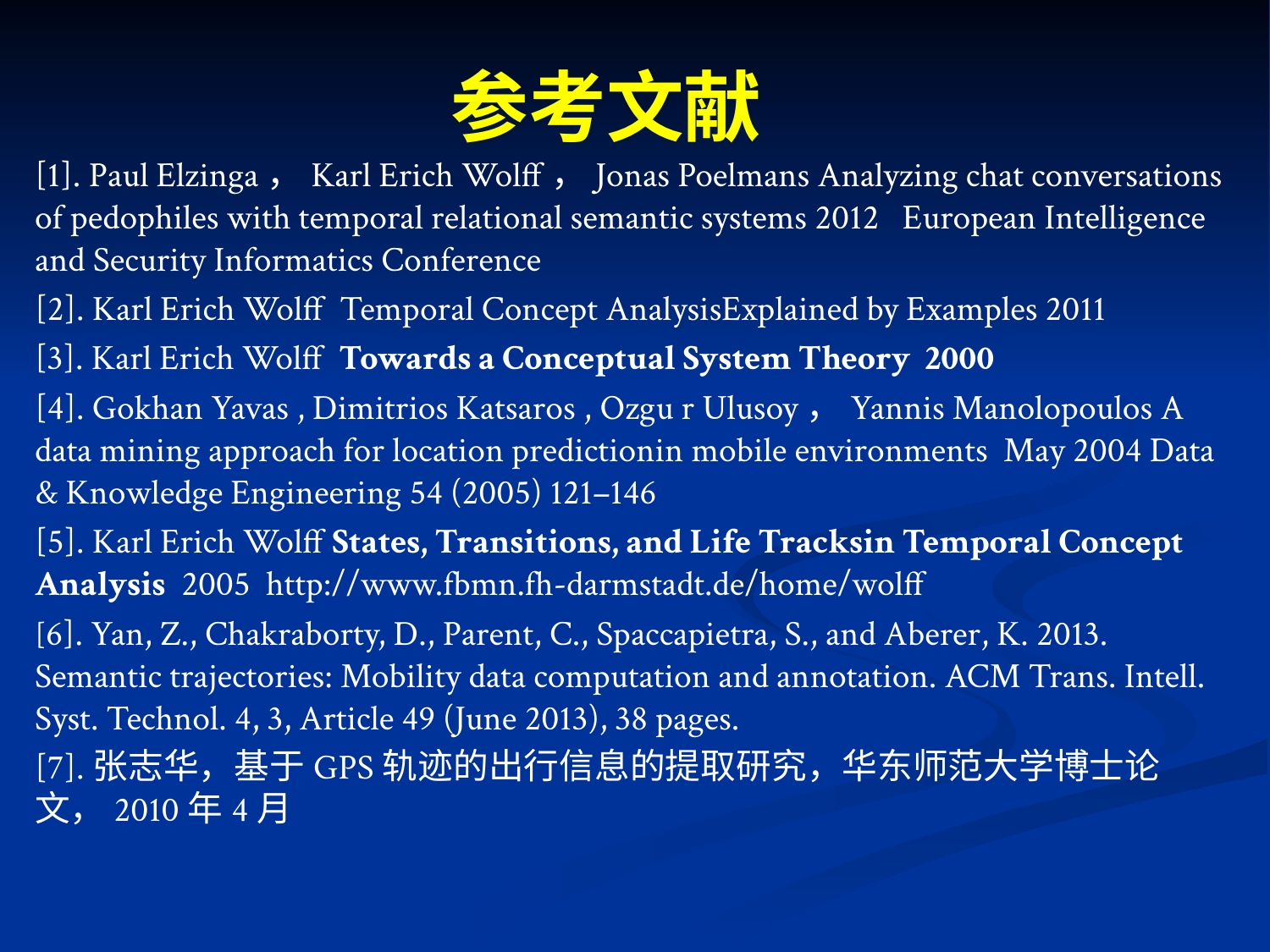

参考文献
[1]. Paul Elzinga，Karl Erich Wolff，Jonas Poelmans Analyzing chat conversations of pedophiles with temporal relational semantic systems 2012   European Intelligence and Security Informatics Conference
[2]. Karl Erich Wolff  Temporal Concept AnalysisExplained by Examples 2011
[3]. Karl Erich Wolff  Towards a Conceptual System Theory  2000
[4]. Gokhan Yavas , Dimitrios Katsaros , Ozgu r Ulusoy，Yannis Manolopoulos A data mining approach for location predictionin mobile environments  May 2004 Data & Knowledge Engineering 54 (2005) 121–146
[5]. Karl Erich Wolff States, Transitions, and Life Tracksin Temporal Concept Analysis  2005  http://www.fbmn.fh-darmstadt.de/home/wolff
[6]. Yan, Z., Chakraborty, D., Parent, C., Spaccapietra, S., and Aberer, K. 2013. Semantic trajectories: Mobility data computation and annotation. ACM Trans. Intell. Syst. Technol. 4, 3, Article 49 (June 2013), 38 pages.
[7].张志华，基于GPS轨迹的出行信息的提取研究，华东师范大学博士论文，2010年4月